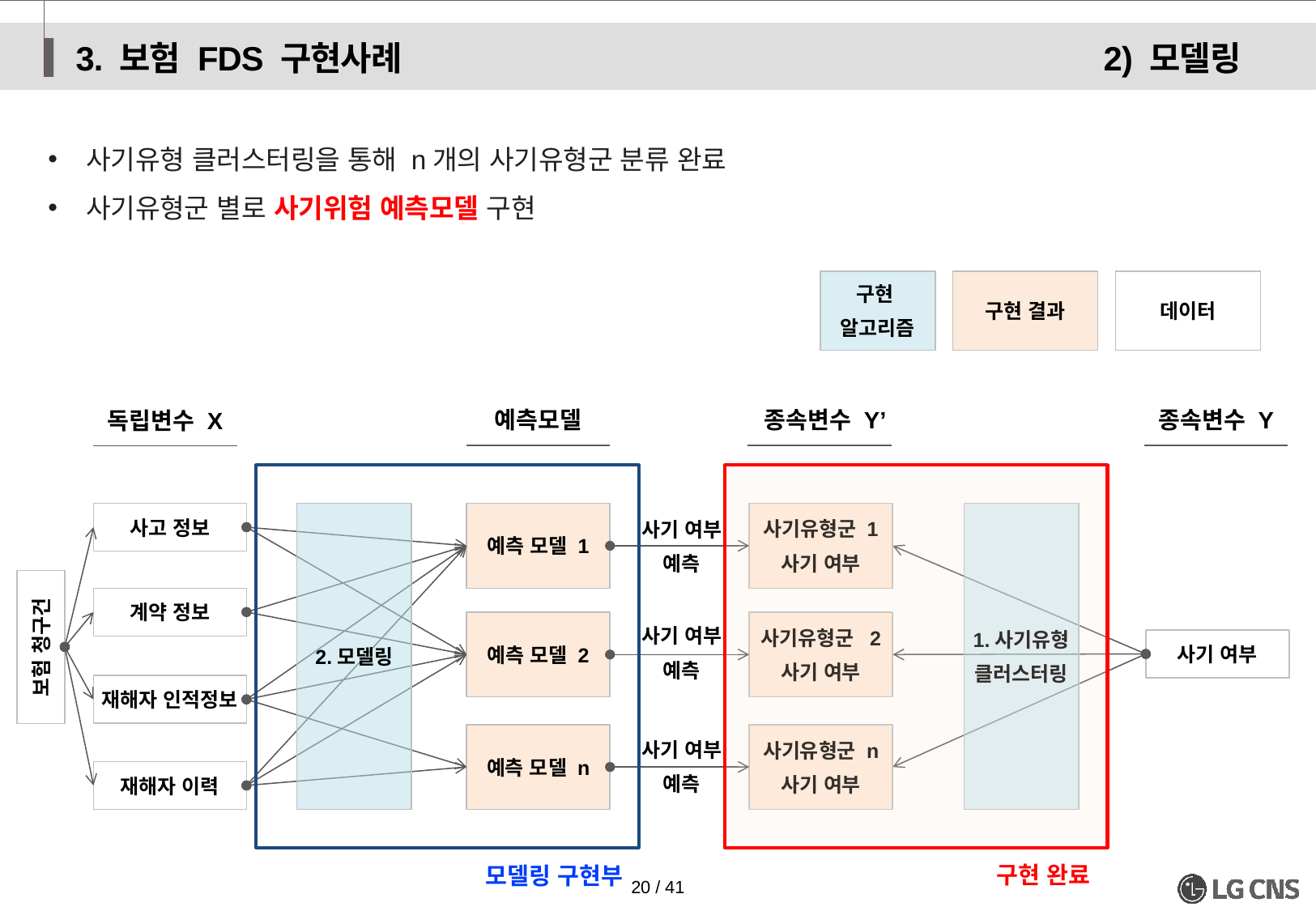

3. 보험 FDS 구현사례
2) 모델링
사기유형 클러스터링을 통해 n개의 사기유형군 분류 완료
사기유형군 별로 사기위험 예측모델 구현
데이터
구현
알고리즘
구현 결과
종속변수 Y’
예측모델
종속변수 Y
독립변수 X

2.모델링
사고 정보
예측 모델 1
사기유형군 1
사기 여부
1.사기유형
클러스터링
사기 여부
예측
계약 정보
예측 모델 2
사기유형군  2
사기 여부
보험 청구건
사기 여부
예측
사기 여부
재해자 인적정보
예측 모델 n
사기유형군 n
사기 여부
사기 여부
예측
재해자 이력
구현 완료
모델링 구현부